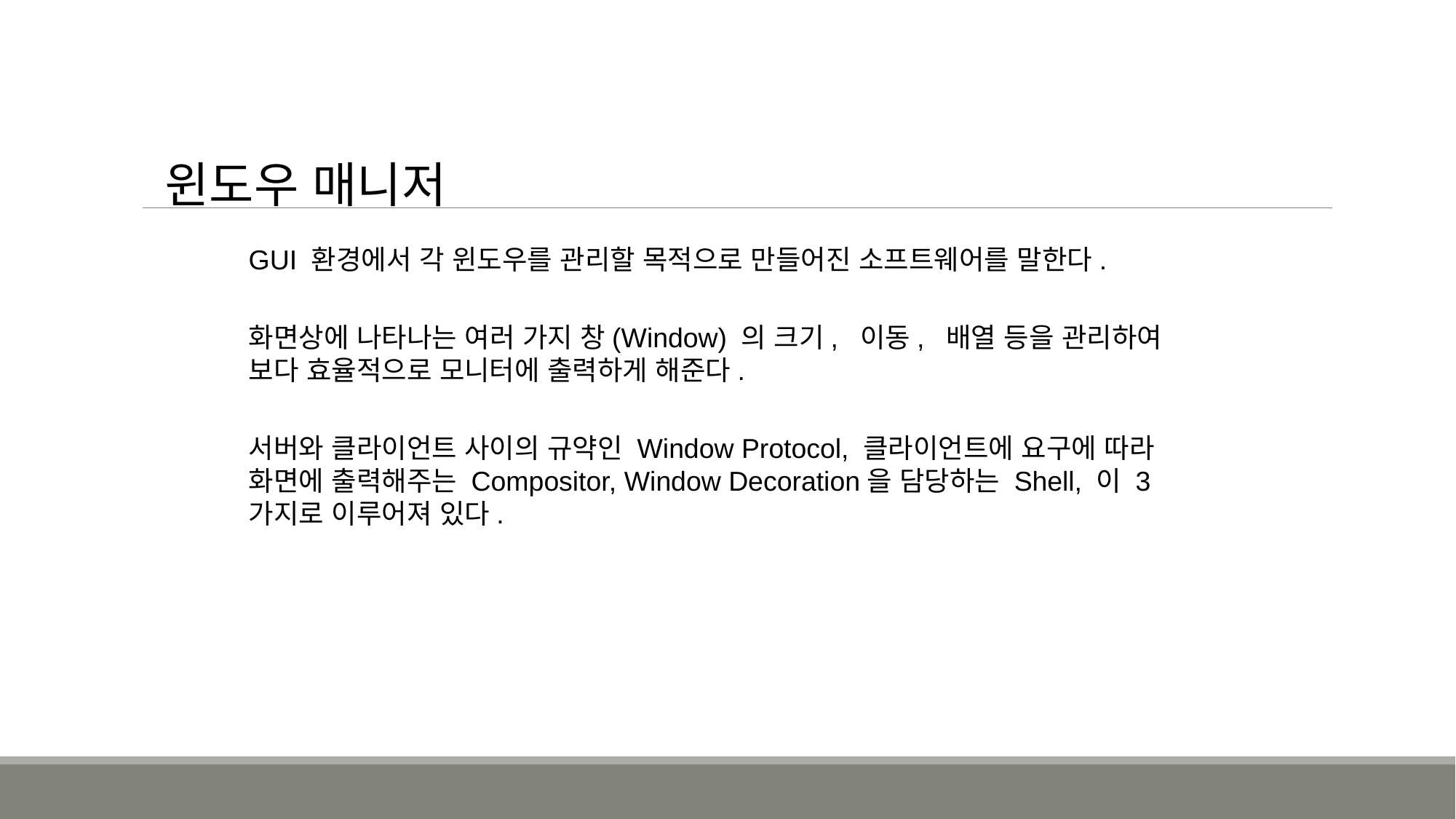

윈도우 매니저
GUI 환경에서 각 윈도우를 관리할 목적으로 만들어진 소프트웨어를 말한다.
화면상에 나타나는 여러 가지 창(Window) 의 크기,  이동,  배열 등을 관리하여 보다 효율적으로 모니터에 출력하게 해준다.
서버와 클라이언트 사이의 규약인 Window Protocol, 클라이언트에 요구에 따라 화면에 출력해주는 Compositor, Window Decoration을 담당하는 Shell, 이 3가지로 이루어져 있다.